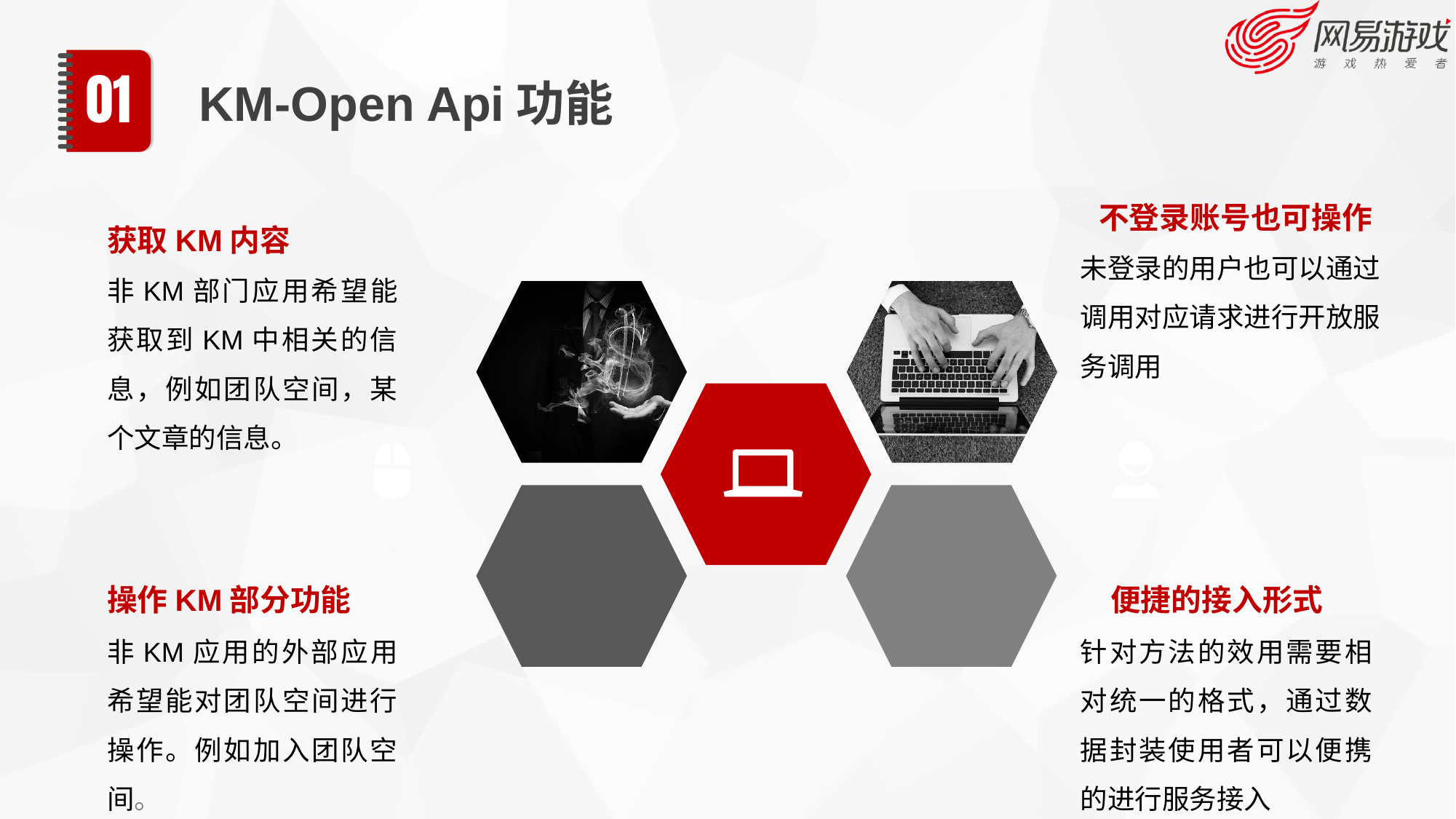

01
KM-Open Api功能
不登录账号也可操作
获取KM内容
未登录的用户也可以通过调用对应请求进行开放服务调用
非KM部门应用希望能获取到KM中相关的信息，例如团队空间，某个文章的信息。

操作KM部分功能
便捷的接入形式
非KM应用的外部应用希望能对团队空间进行操作。例如加入团队空间。
针对方法的效用需要相对统一的格式，通过数据封装使用者可以便携的进行服务接入